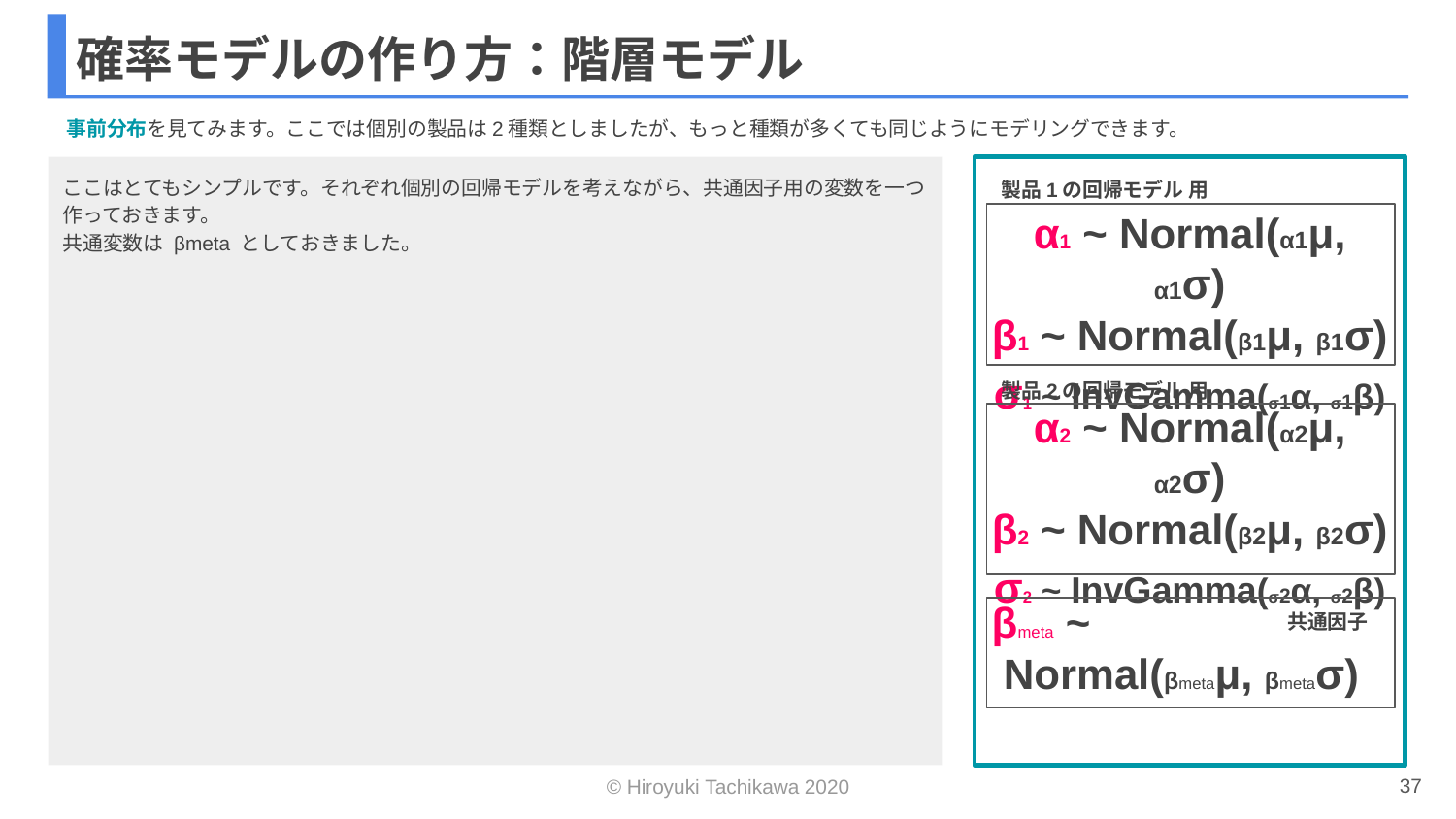

# 確率モデルの作り方：階層モデル
事前分布を見てみます。ここでは個別の製品は2種類としましたが、もっと種類が多くても同じようにモデリングできます。
ここはとてもシンプルです。それぞれ個別の回帰モデルを考えながら、共通因子用の変数を一つ作っておきます。
共通変数は βmeta としておきました。

製品1の回帰モデル 用
α1 ~ Normal(α1μ, α1σ)
β1 ~ Normal(β1μ, β1σ)
σ1 ~ InvGamma(σ1α, σ1β)

製品2の回帰モデル 用
α2 ~ Normal(α2μ, α2σ)
β2 ~ Normal(β2μ, β2σ)
σ2 ~ InvGamma(σ2α, σ2β)

βmeta ~
 Normal(βmetaμ, βmetaσ)

共通因子
37